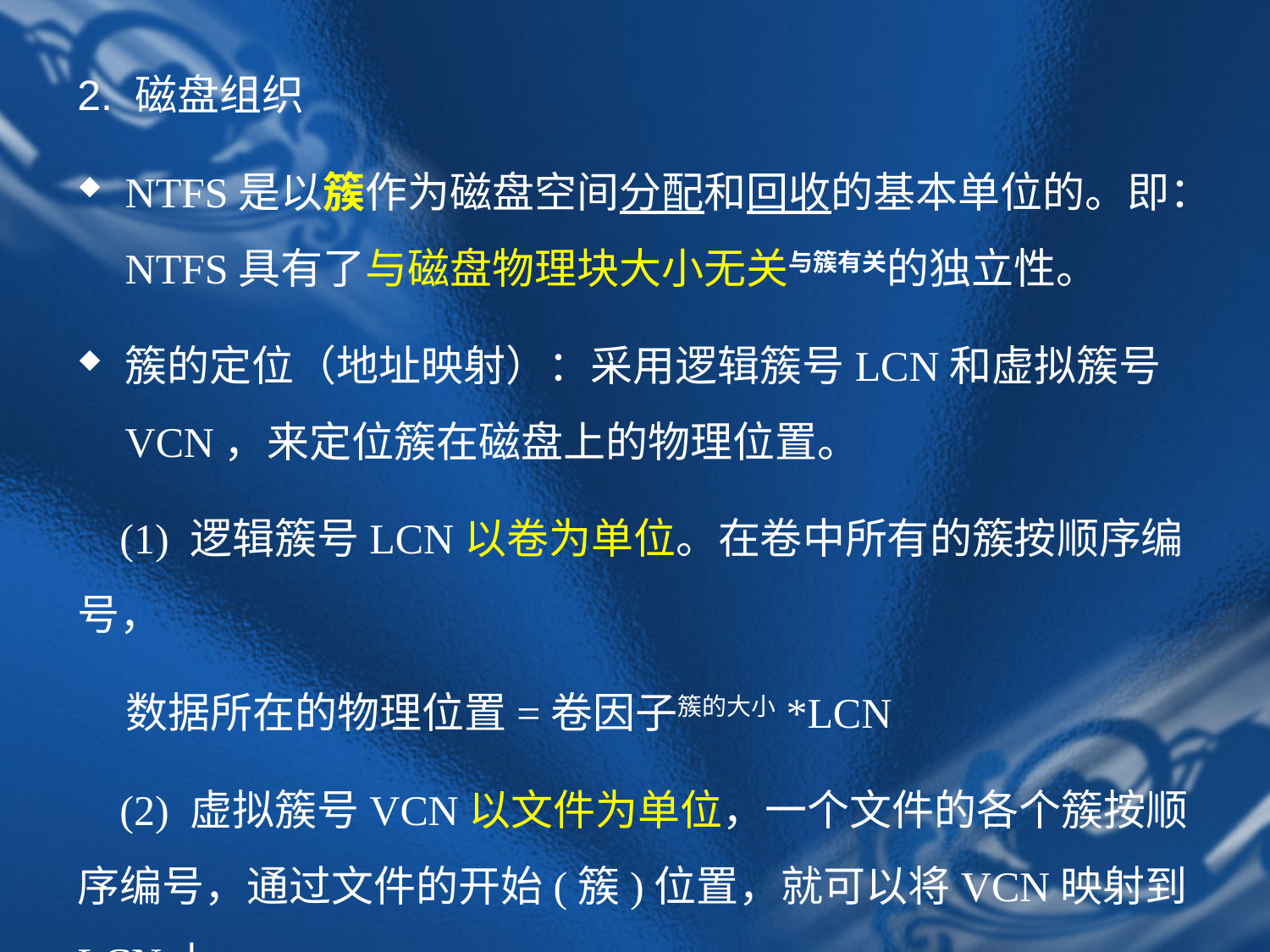

2. 磁盘组织
NTFS是以簇作为磁盘空间分配和回收的基本单位的。即：NTFS具有了与磁盘物理块大小无关与簇有关的独立性。
簇的定位（地址映射）：采用逻辑簇号LCN和虚拟簇号VCN，来定位簇在磁盘上的物理位置。
    (1) 逻辑簇号LCN以卷为单位。在卷中所有的簇按顺序编号，
    数据所在的物理位置=卷因子簇的大小*LCN
    (2) 虚拟簇号VCN以文件为单位，一个文件的各个簇按顺序编号，通过文件的开始(簇)位置，就可以将VCN映射到LCN上。